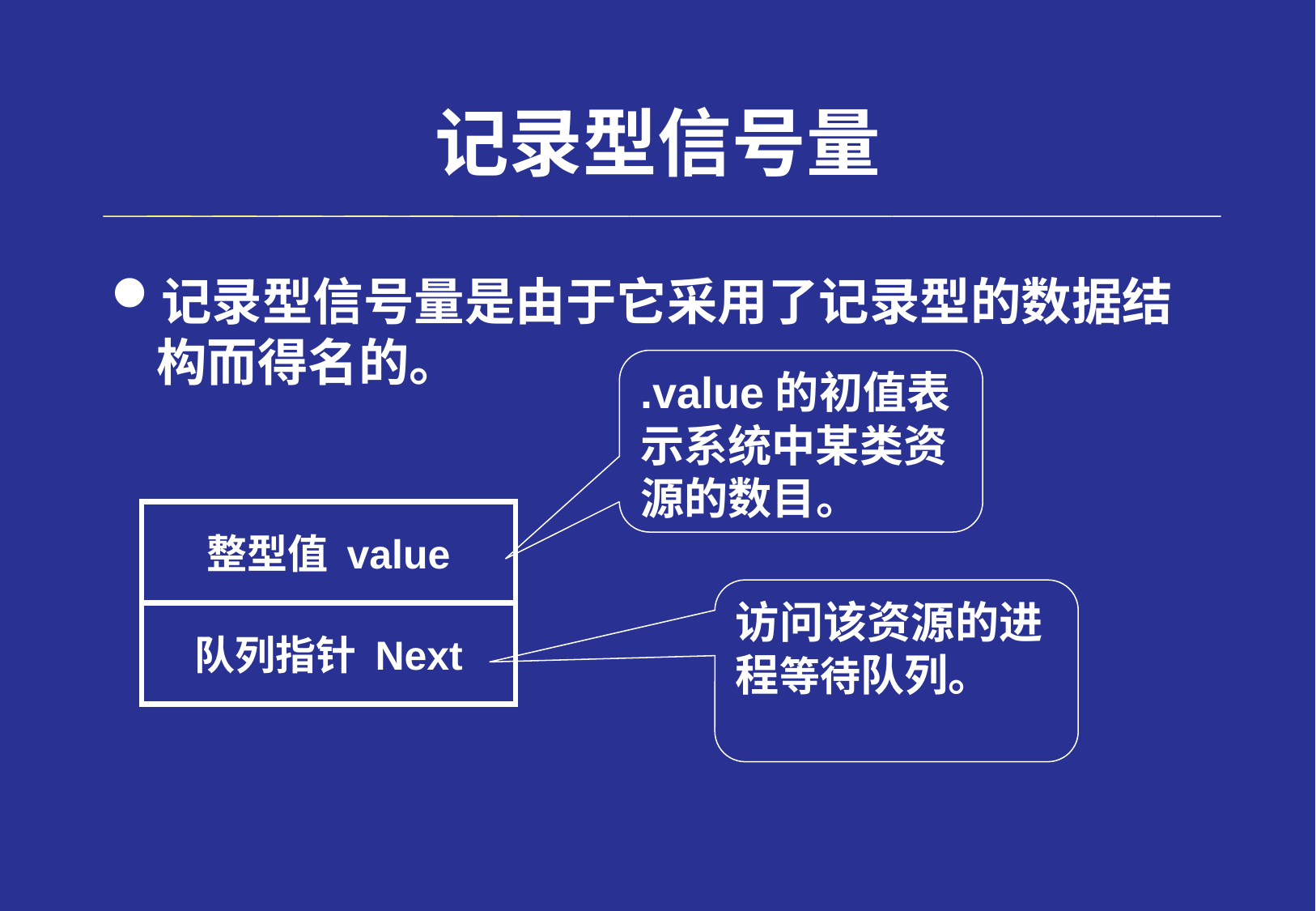

# 记录型信号量
记录型信号量是由于它采用了记录型的数据结构而得名的。
.value的初值表示系统中某类资源的数目。
整型值 value
队列指针 Next
访问该资源的进程等待队列。